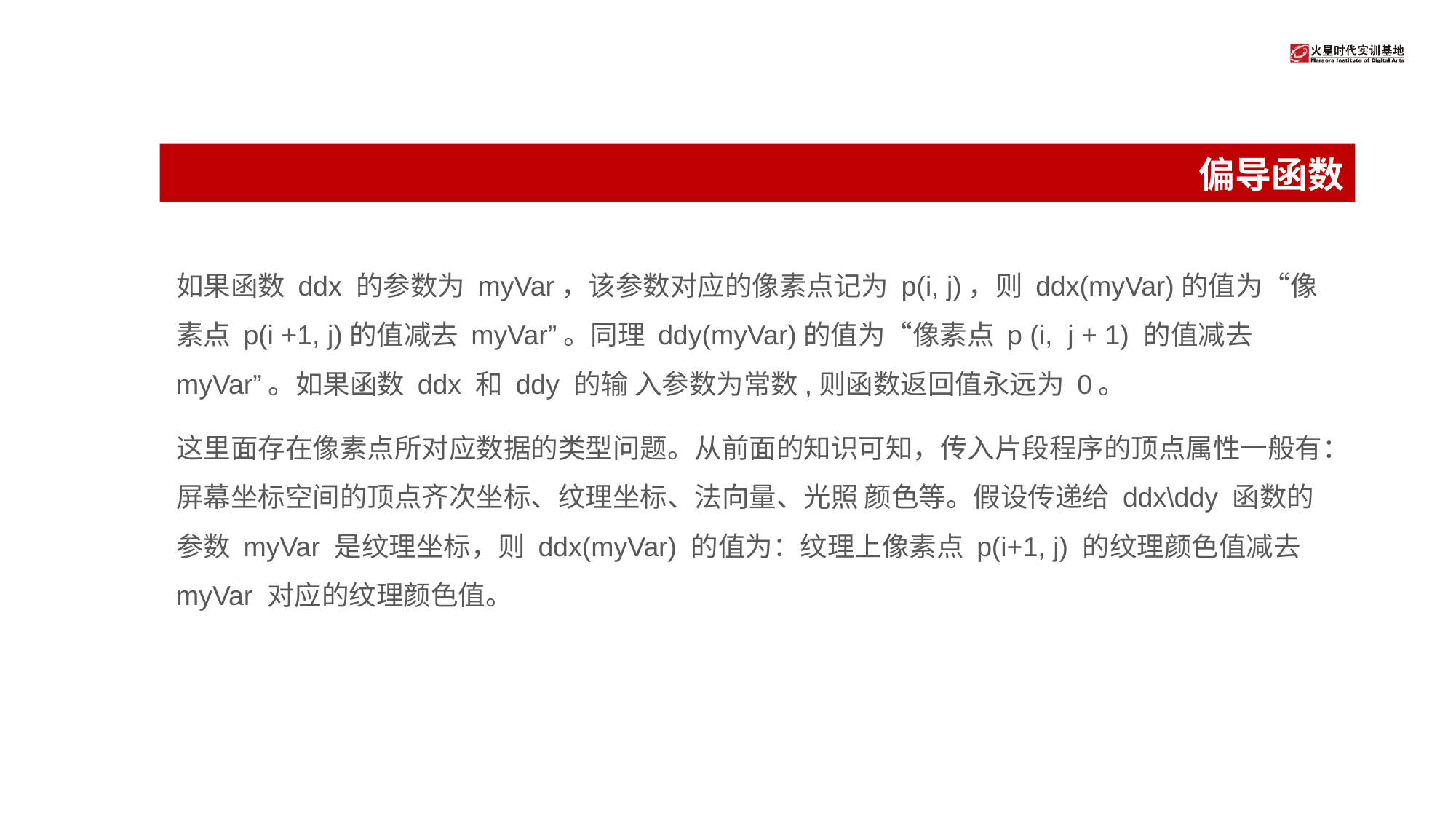

# 偏导函数
如果函数 ddx 的参数为 myVar，该参数对应的像素点记为 p(i, j)，则 ddx(myVar)的值为“像素点 p(i +1, j)的值减去 myVar”。同理 ddy(myVar)的值为“像素点 p (i,  j + 1) 的值减去 myVar”。如果函数 ddx 和 ddy 的输 入参数为常数,则函数返回值永远为 0。
这里面存在像素点所对应数据的类型问题。从前面的知识可知，传入片段程序的顶点属性一般有：屏幕坐标空间的顶点齐次坐标、纹理坐标、法向量、光照 颜色等。假设传递给 ddx\ddy 函数的参数 myVar 是纹理坐标，则 ddx(myVar) 的值为：纹理上像素点 p(i+1, j) 的纹理颜色值减去 myVar 对应的纹理颜色值。